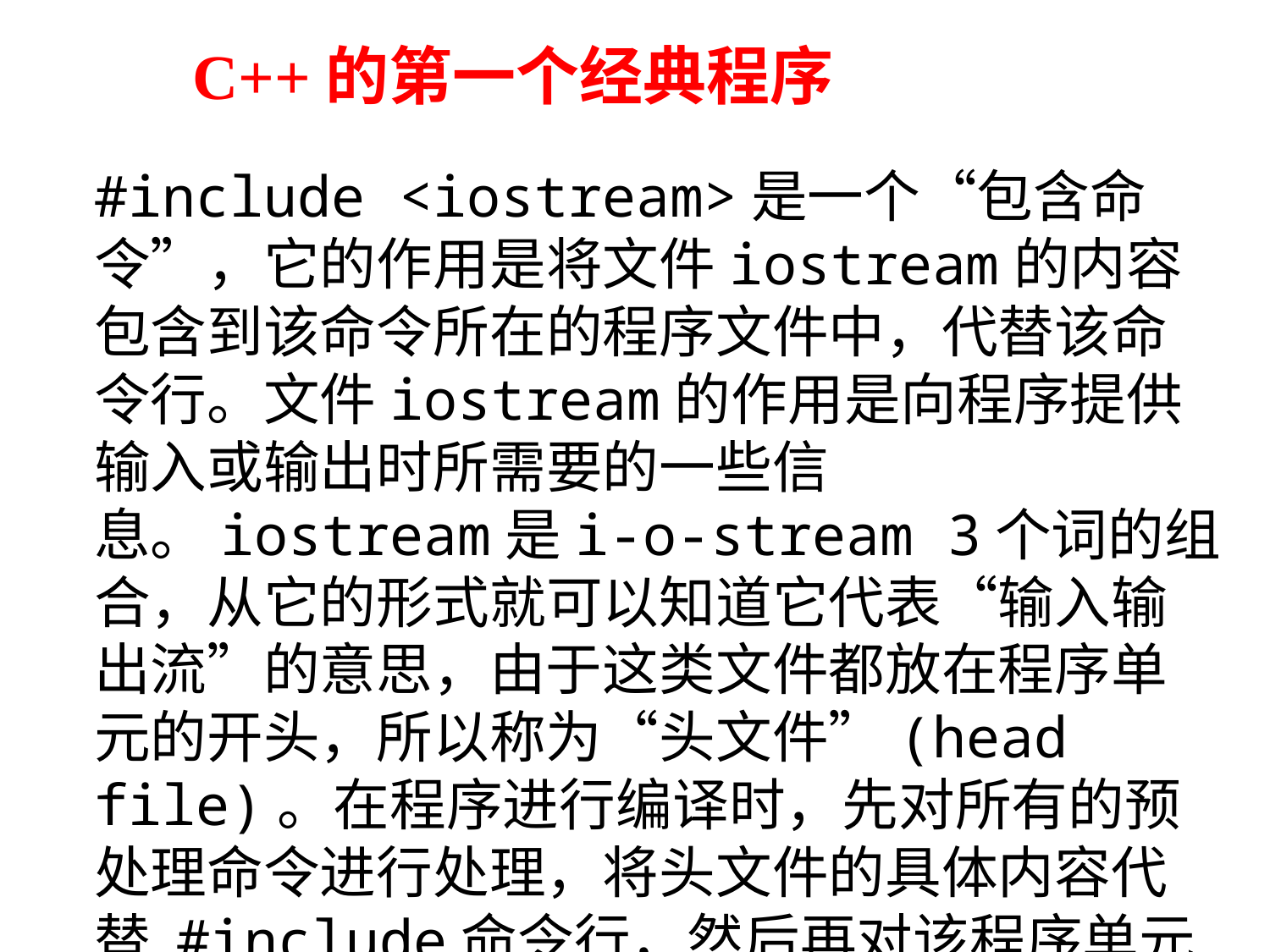

C++的第一个经典程序
#include <iostream>是一个“包含命令”，它的作用是将文件iostream的内容包含到该命令所在的程序文件中，代替该命令行。文件iostream的作用是向程序提供输入或输出时所需要的一些信息。iostream是i-o-stream 3个词的组合，从它的形式就可以知道它代表“输入输出流”的意思，由于这类文件都放在程序单元的开头，所以称为“头文件”(head file)。在程序进行编译时，先对所有的预处理命令进行处理，将头文件的具体内容代替 #include命令行，然后再对该程序单元进行整体编译。